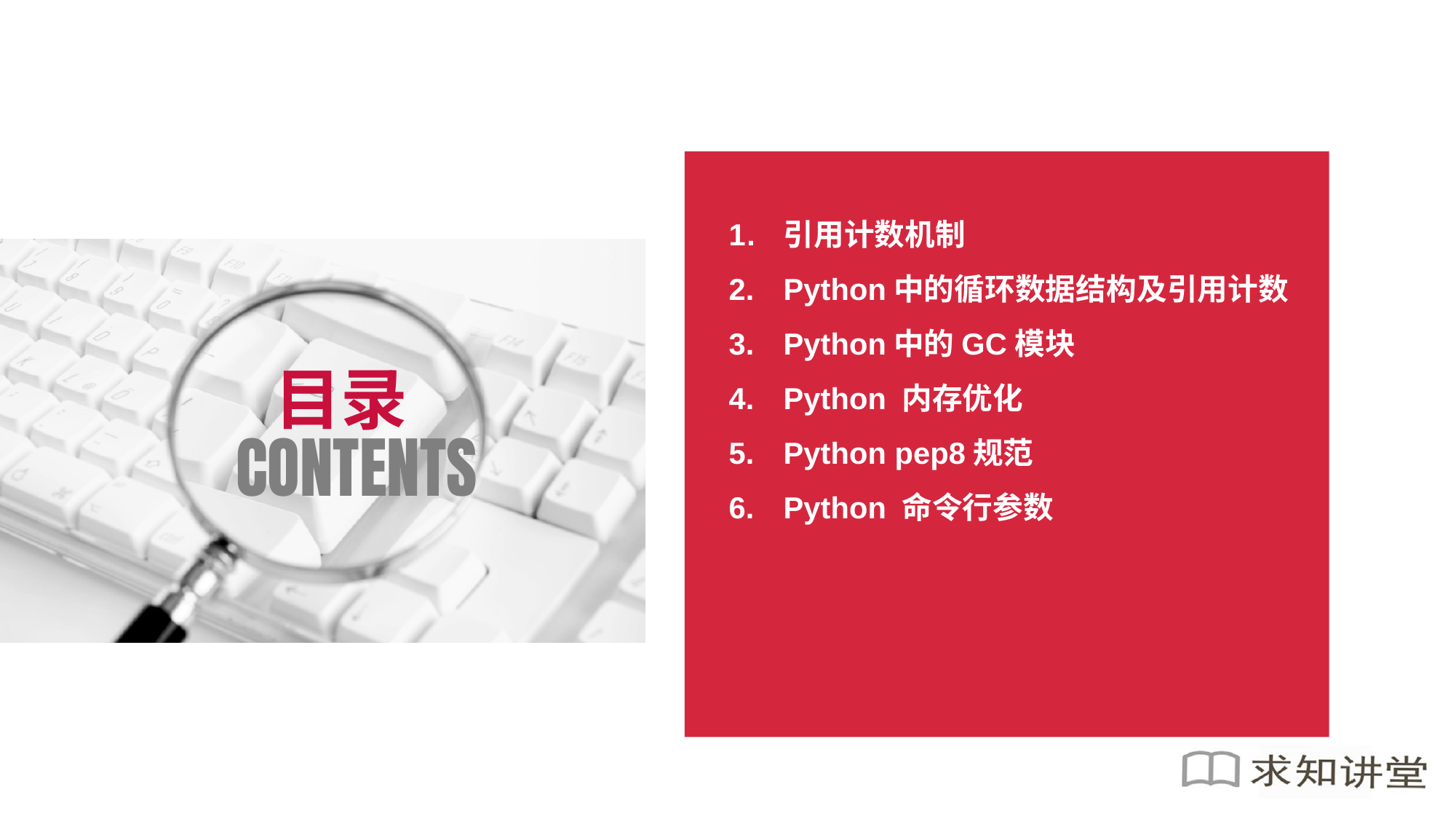

引用计数机制
Python中的循环数据结构及引用计数
Python中的GC模块
Python 内存优化
Python pep8规范
Python 命令行参数